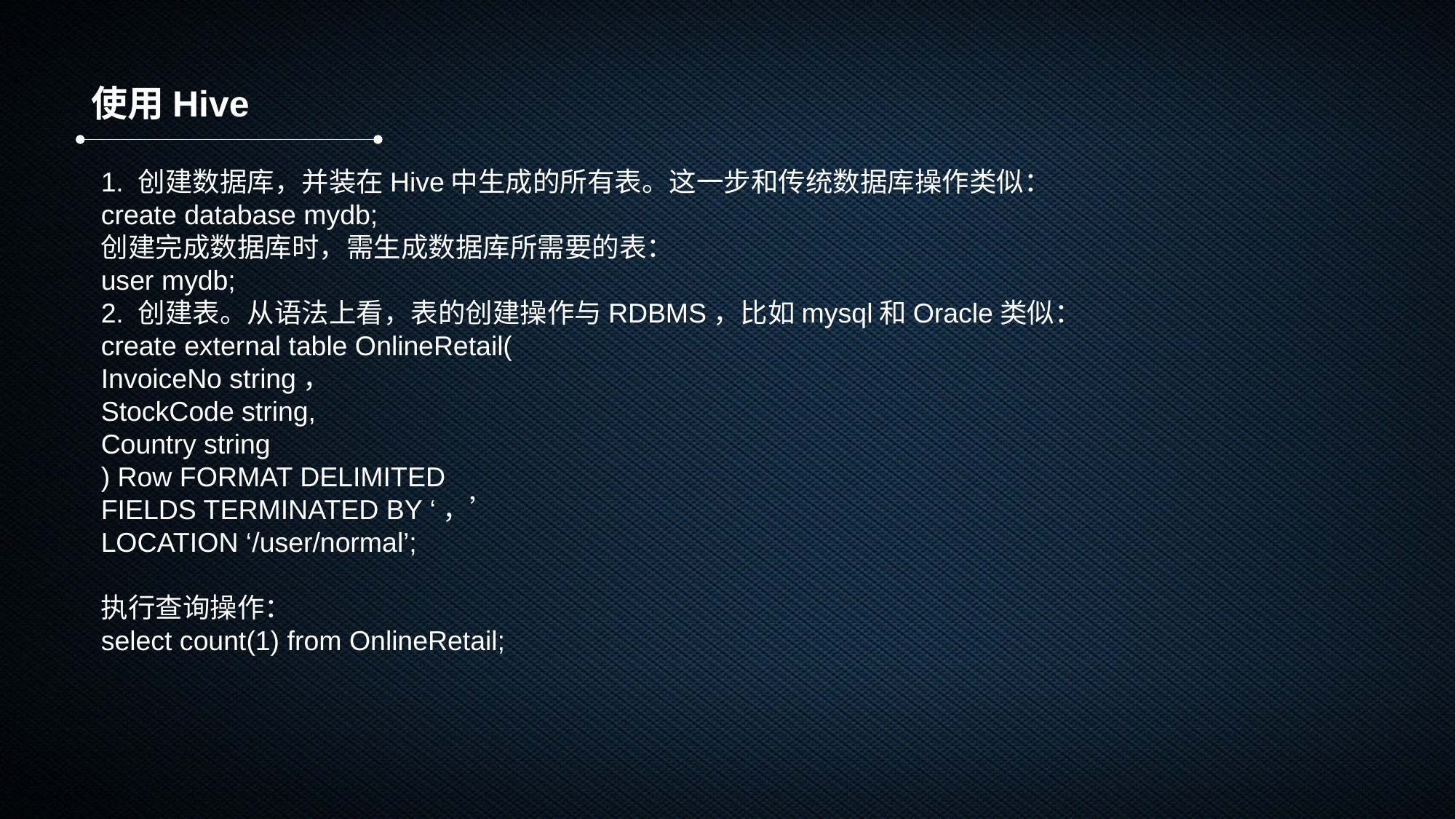

使用Hive
1. 创建数据库，并装在Hive中生成的所有表。这一步和传统数据库操作类似：
create database mydb;
创建完成数据库时，需生成数据库所需要的表：
user mydb;
2. 创建表。从语法上看，表的创建操作与RDBMS，比如mysql和Oracle类似：
create external table OnlineRetail(
InvoiceNo string，
StockCode string,
Country string
) Row FORMAT DELIMITED
FIELDS TERMINATED BY ‘，’
LOCATION ‘/user/normal’;

执行查询操作：
select count(1) from OnlineRetail;